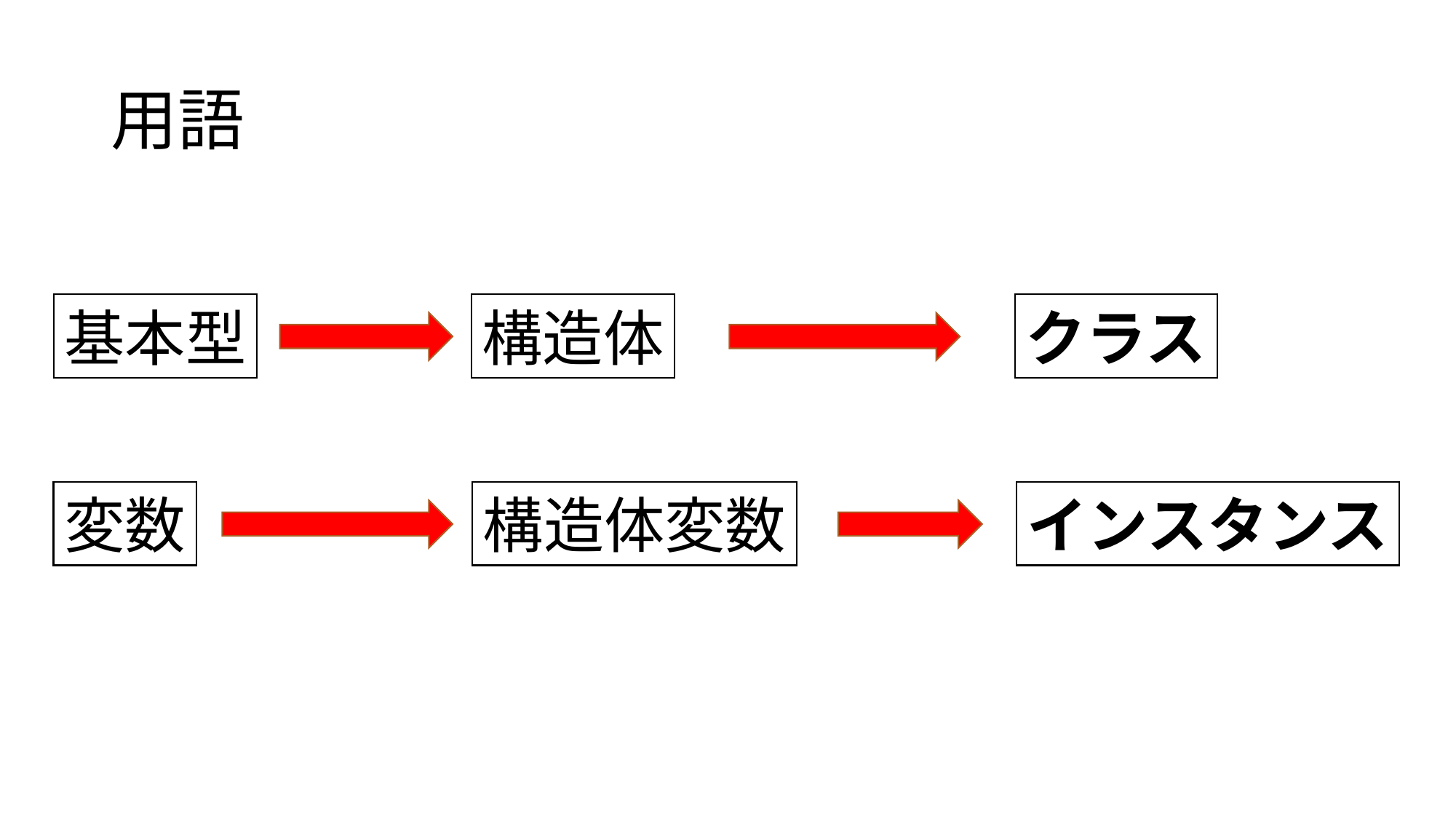

# 用語
基本型
クラス
構造体

変数
構造体変数
インスタンス